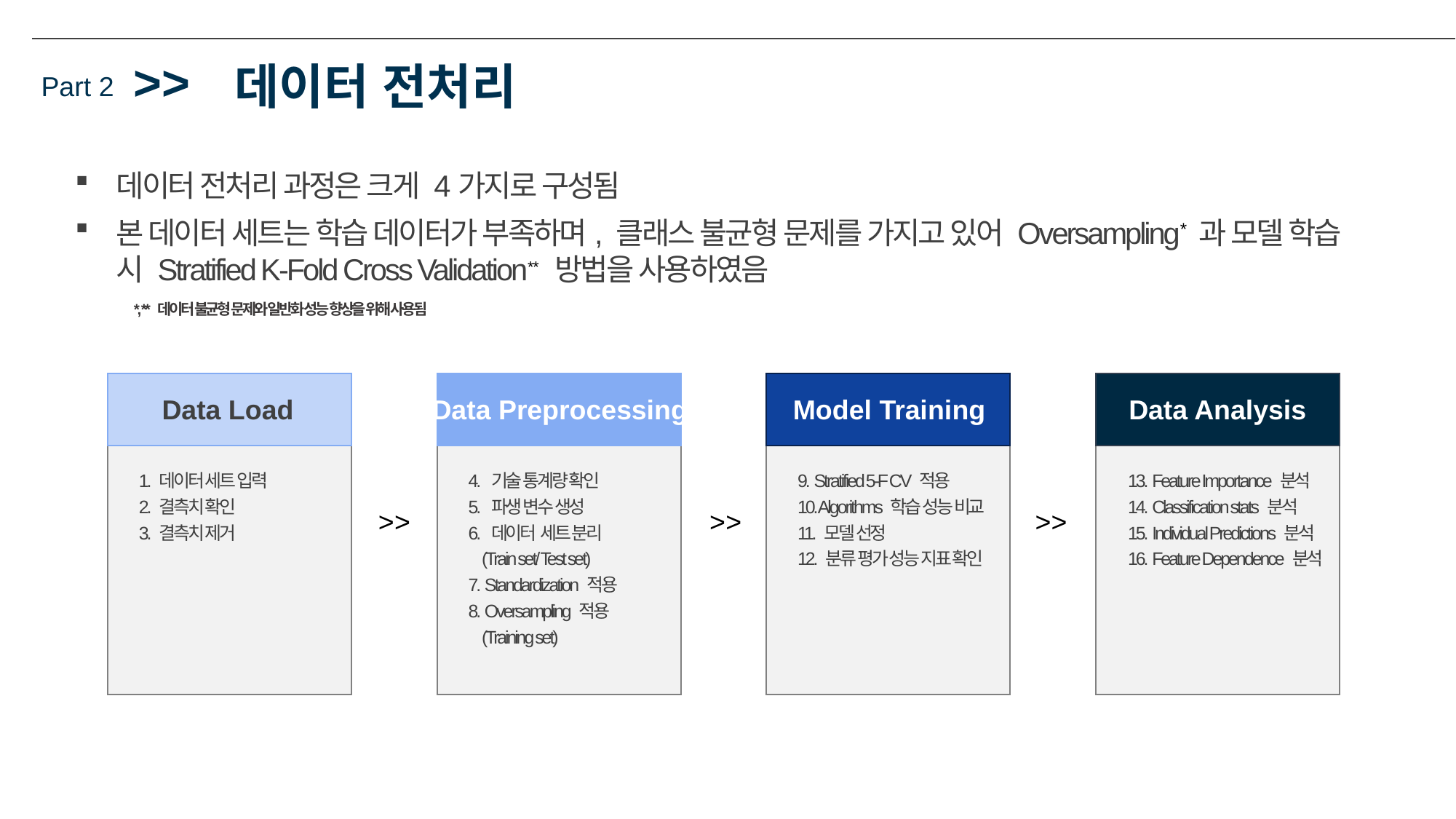

>>
데이터 전처리
Part 2
데이터 전처리 과정은 크게 4가지로 구성됨

본 데이터 세트는 학습 데이터가 부족하며, 클래스 불균형 문제를 가지고 있어 Oversampling* 과 모델 학습 시 Stratified K-Fold Cross Validation** 방법을 사용하였음
*, **  데이터 불균형 문제와 일반화 성능 향상을 위해 사용됨

Data Load
Data Preprocessing
Model Training
Data Analysis
1. 데이터 세트 입력
2. 결측치 확인
3. 결측치 제거

4.  기술 통계량 확인
5.  파생 변수 생성
6.  데이터  세트 분리
    (Train set/ Test set)
7.  Standardization 적용
8.  Oversampling 적용
    (Training set)
9.  Stratified 5-F CV 적용
10. Algorithms 학습 성능 비교
11. 모델 선정
12. 분류 평가 성능 지표 확인
13.  Feature Importance 분석
14.  Classification stats 분석
15.  Individual Predictions 분석
16.  Feature Dependence 분석
>>
>>
>>